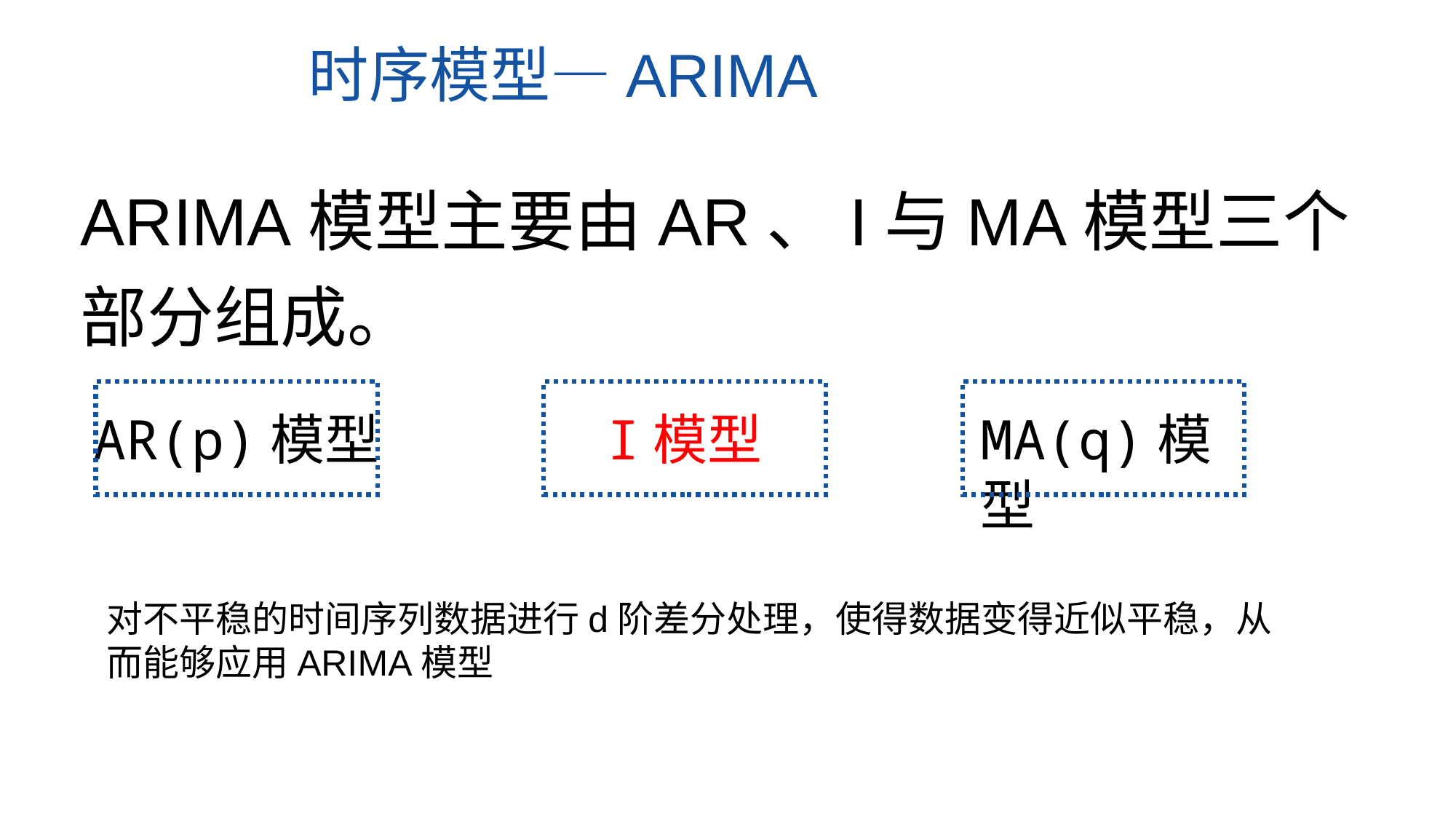

时序模型—ARIMA
ARIMA模型主要由AR、I与MA模型三个部分组成。

I模型

MA(q)模型

AR(p)模型
对不平稳的时间序列数据进行d阶差分处理，使得数据变得近似平稳，从而能够应用ARIMA模型